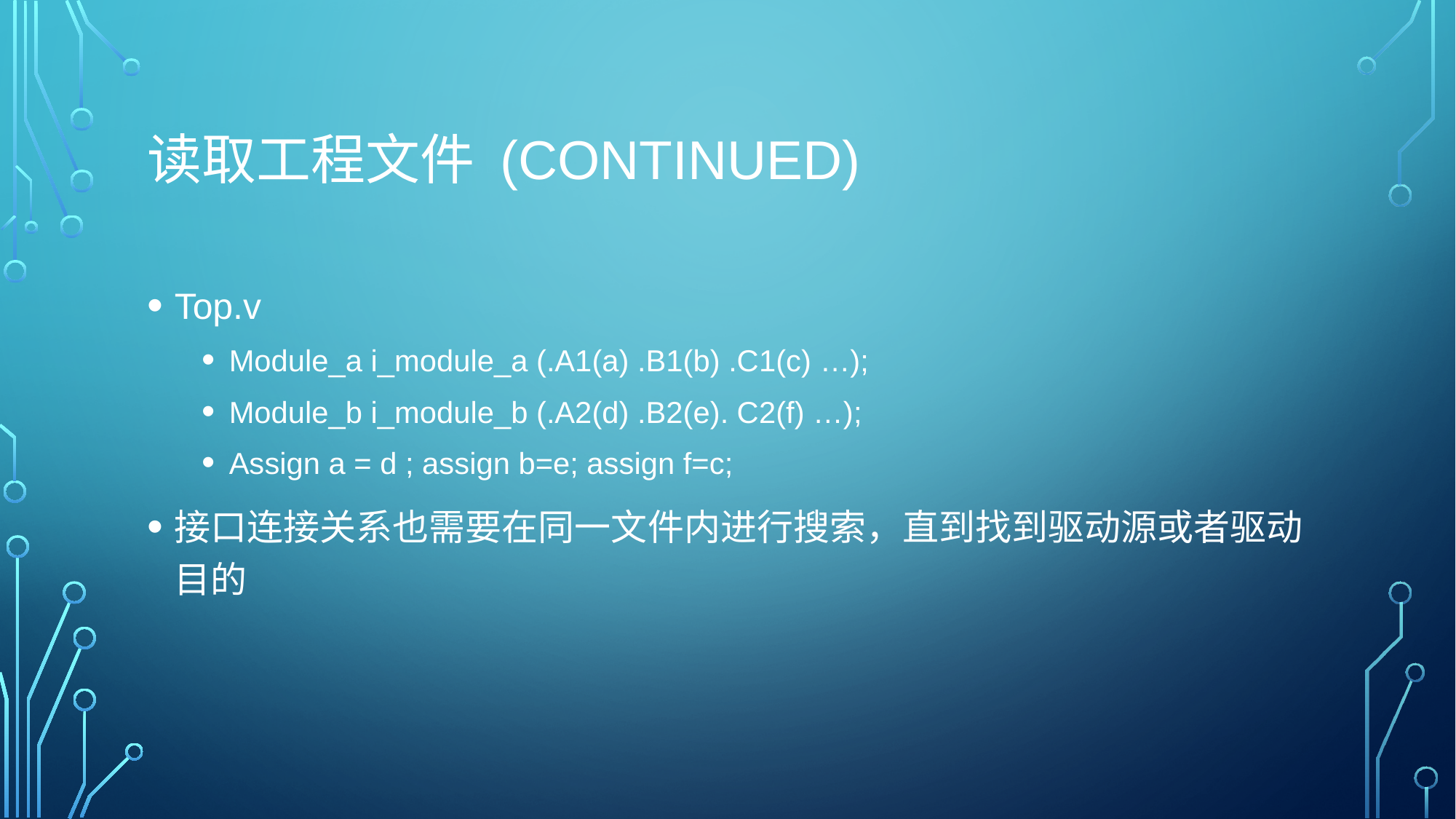

# 读取工程文件 (continued)
Top.v
Module_a i_module_a (.A1(a) .B1(b) .C1(c) …);
Module_b i_module_b (.A2(d) .B2(e). C2(f) …);
Assign a = d ; assign b=e; assign f=c;
接口连接关系也需要在同一文件内进行搜索，直到找到驱动源或者驱动目的